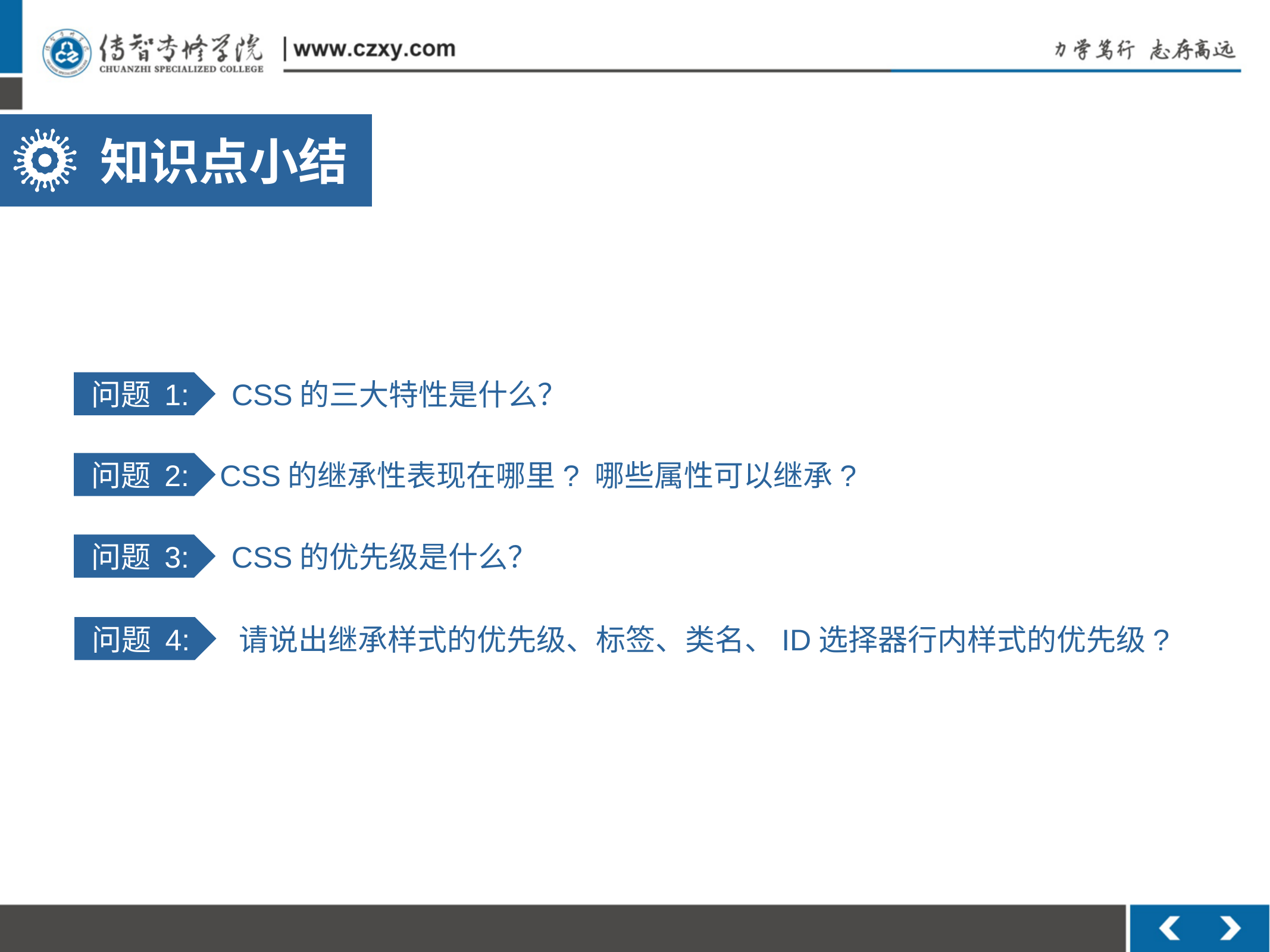

知识点小结
 问题 1:
CSS的三大特性是什么？
 问题 2:
CSS的继承性表现在哪里? 哪些属性可以继承?
 问题 3:
CSS的优先级是什么？
 问题 4:
请说出继承样式的优先级、标签、类名、ID选择器行内样式的优先级?